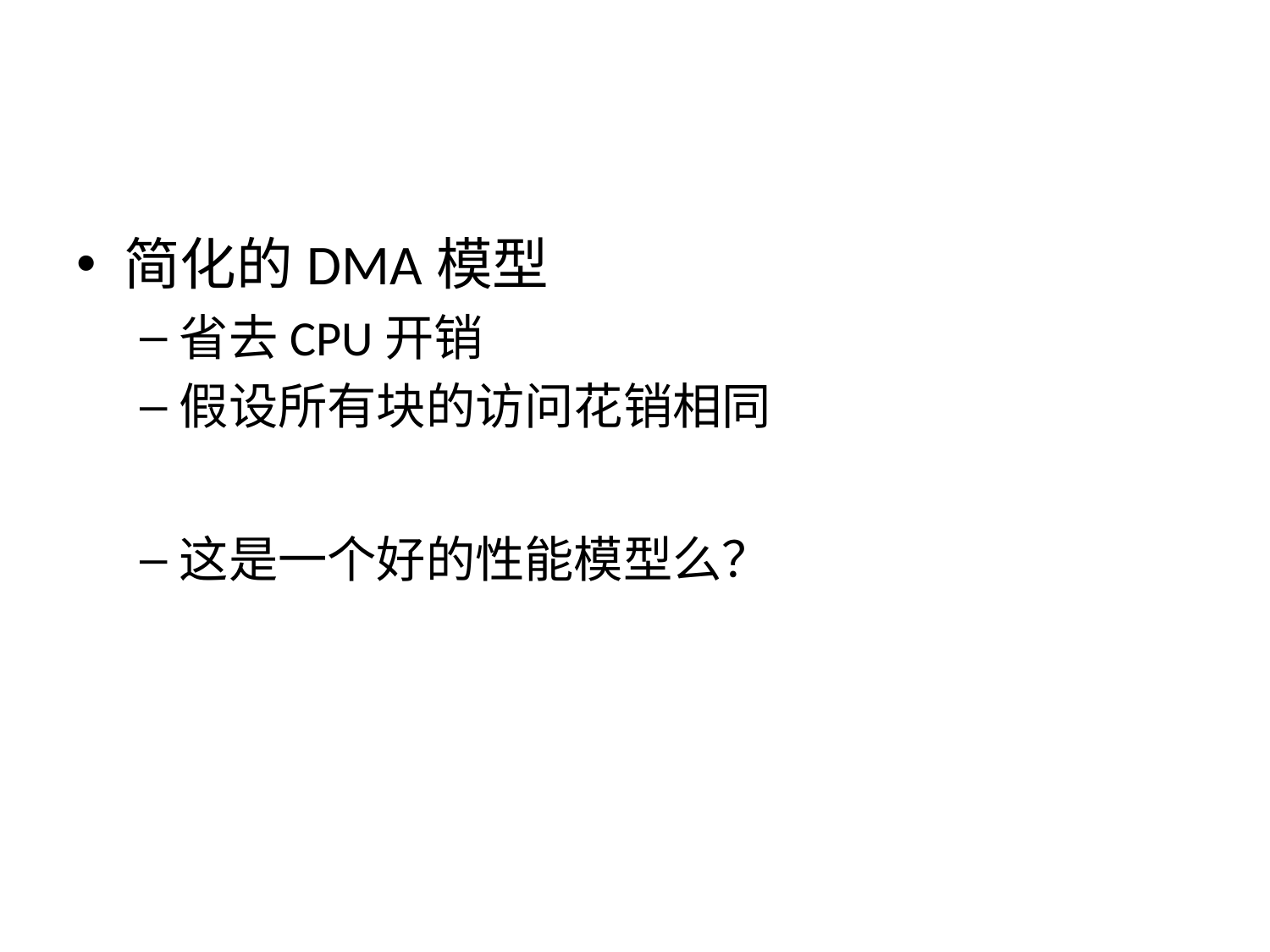

#
简化的DMA模型
省去CPU开销
假设所有块的访问花销相同

这是一个好的性能模型么？